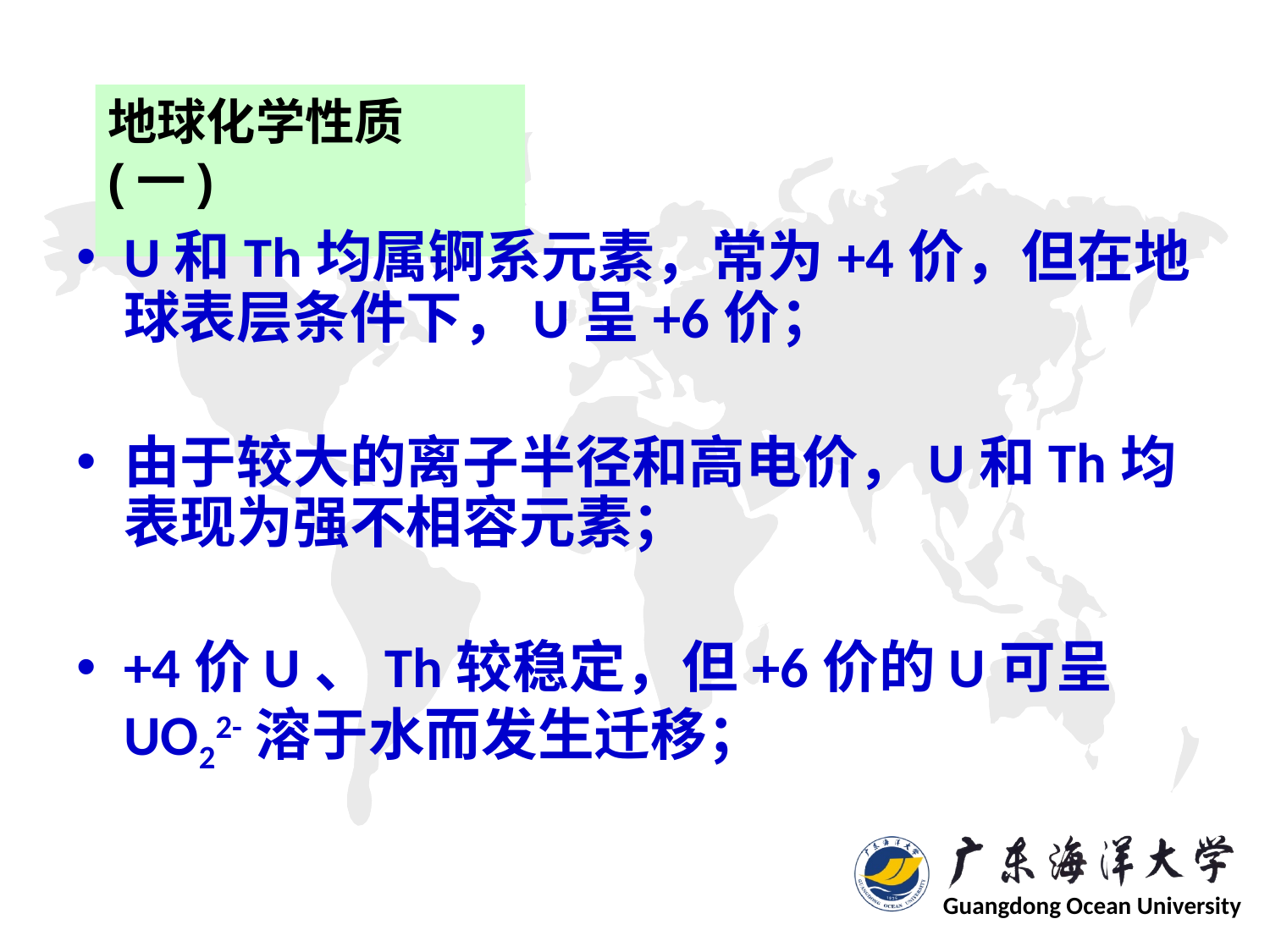

# 地球化学性质(一)
U和Th均属锕系元素，常为+4价，但在地球表层条件下，U呈+6价；

由于较大的离子半径和高电价，U和Th均表现为强不相容元素；

+4价U、Th较稳定，但+6价的U可呈UO22-溶于水而发生迁移；